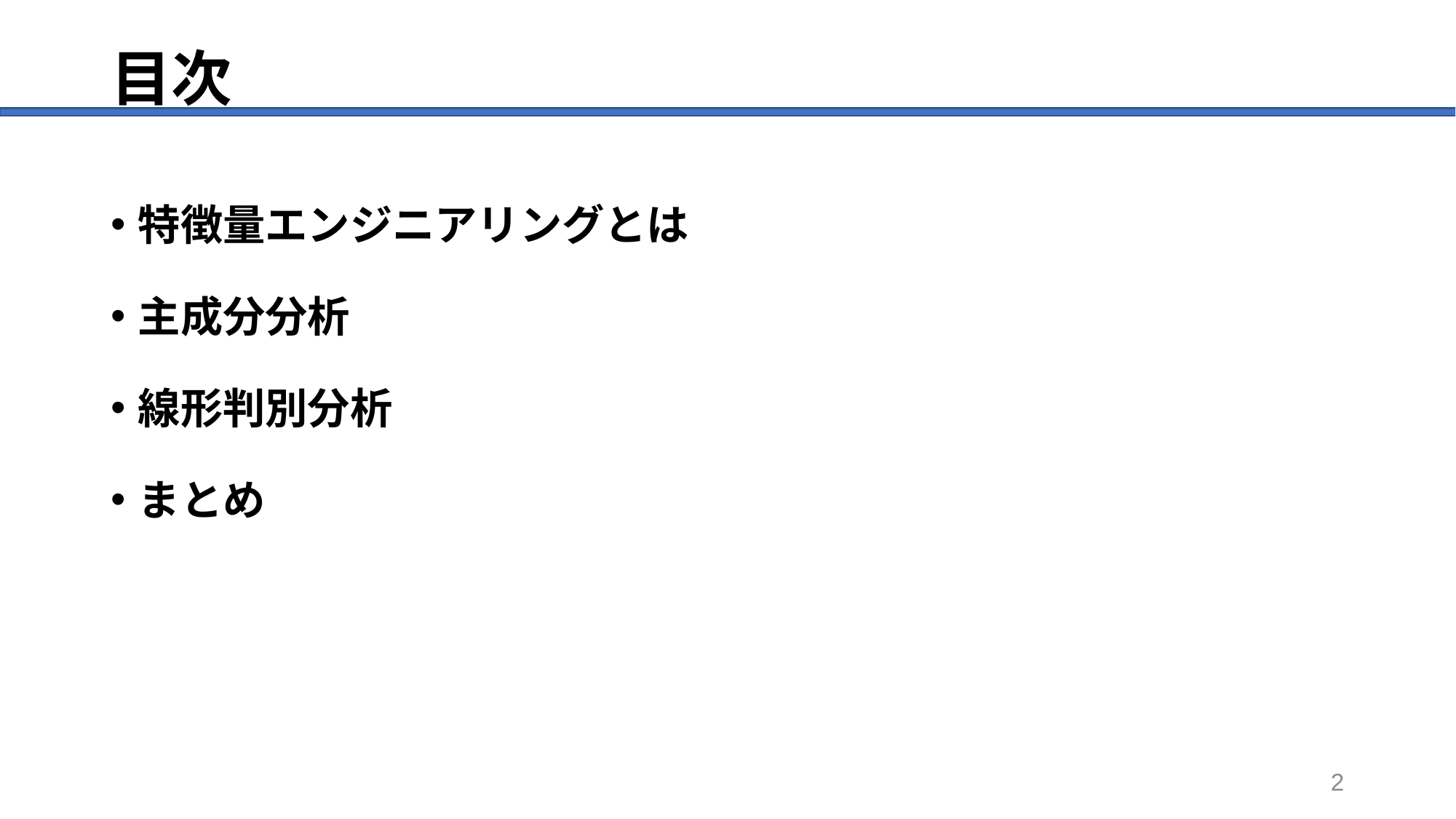

# 目次
特徴量エンジニアリングとは
主成分分析
線形判別分析
まとめ

2